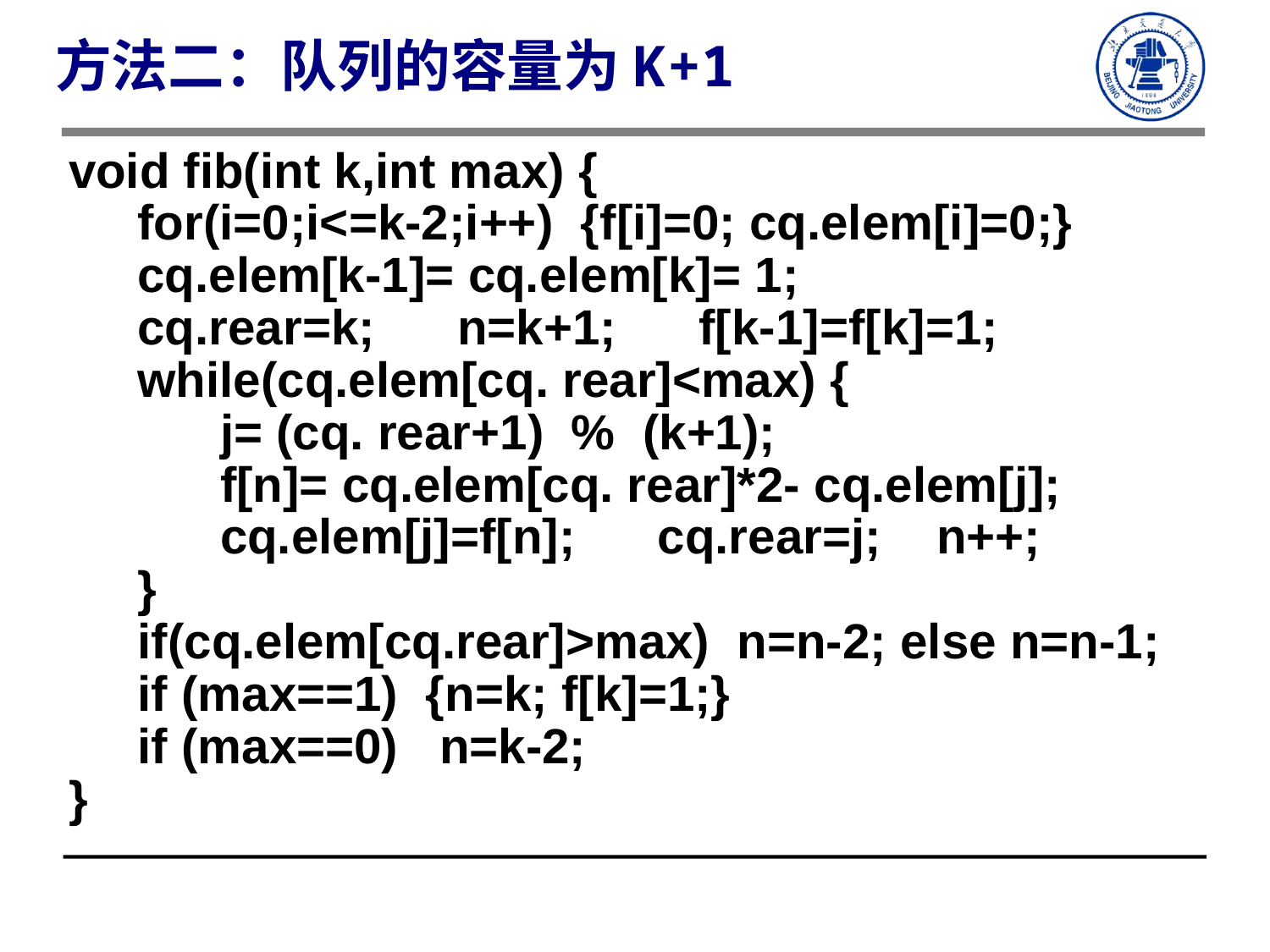

# 方法二：队列的容量为K+1
void fib(int k,int max) {
     for(i=0;i<=k-2;i++)  {f[i]=0; cq.elem[i]=0;}
     cq.elem[k-1]= cq.elem[k]= 1;
     cq.rear=k;      n=k+1;      f[k-1]=f[k]=1;
     while(cq.elem[cq. rear]<max) {
           j= (cq. rear+1)  %  (k+1);
           f[n]= cq.elem[cq. rear]*2- cq.elem[j];
           cq.elem[j]=f[n];      cq.rear=j;    n++;
     }
     if(cq.elem[cq.rear]>max)  n=n-2; else n=n-1;
     if (max==1)  {n=k; f[k]=1;}
     if (max==0)   n=k-2;
}